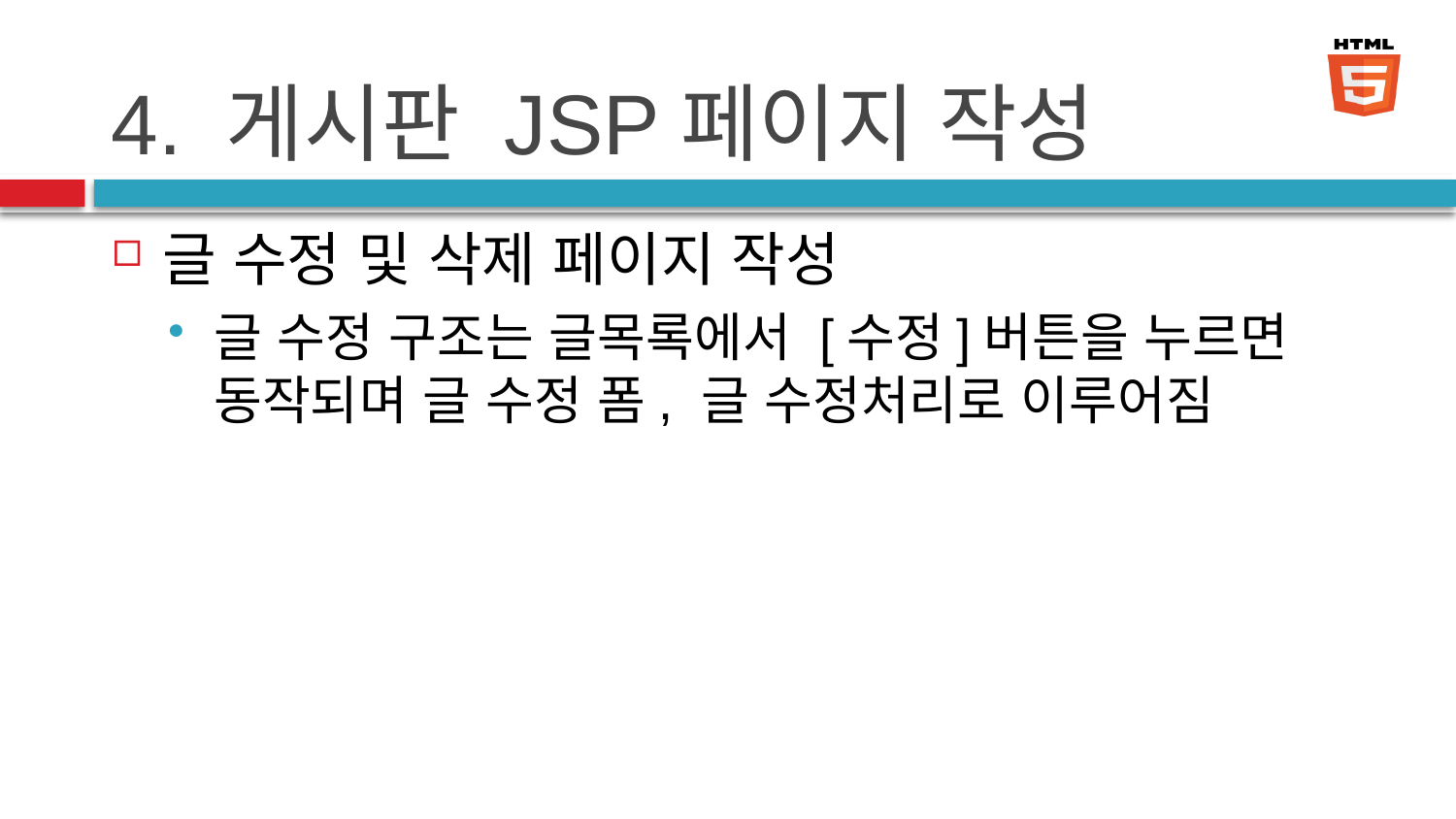

# 4. 게시판 JSP페이지 작성
글 수정 및 삭제 페이지 작성
글 수정 구조는 글목록에서 [수정]버튼을 누르면 동작되며 글 수정 폼, 글 수정처리로 이루어짐